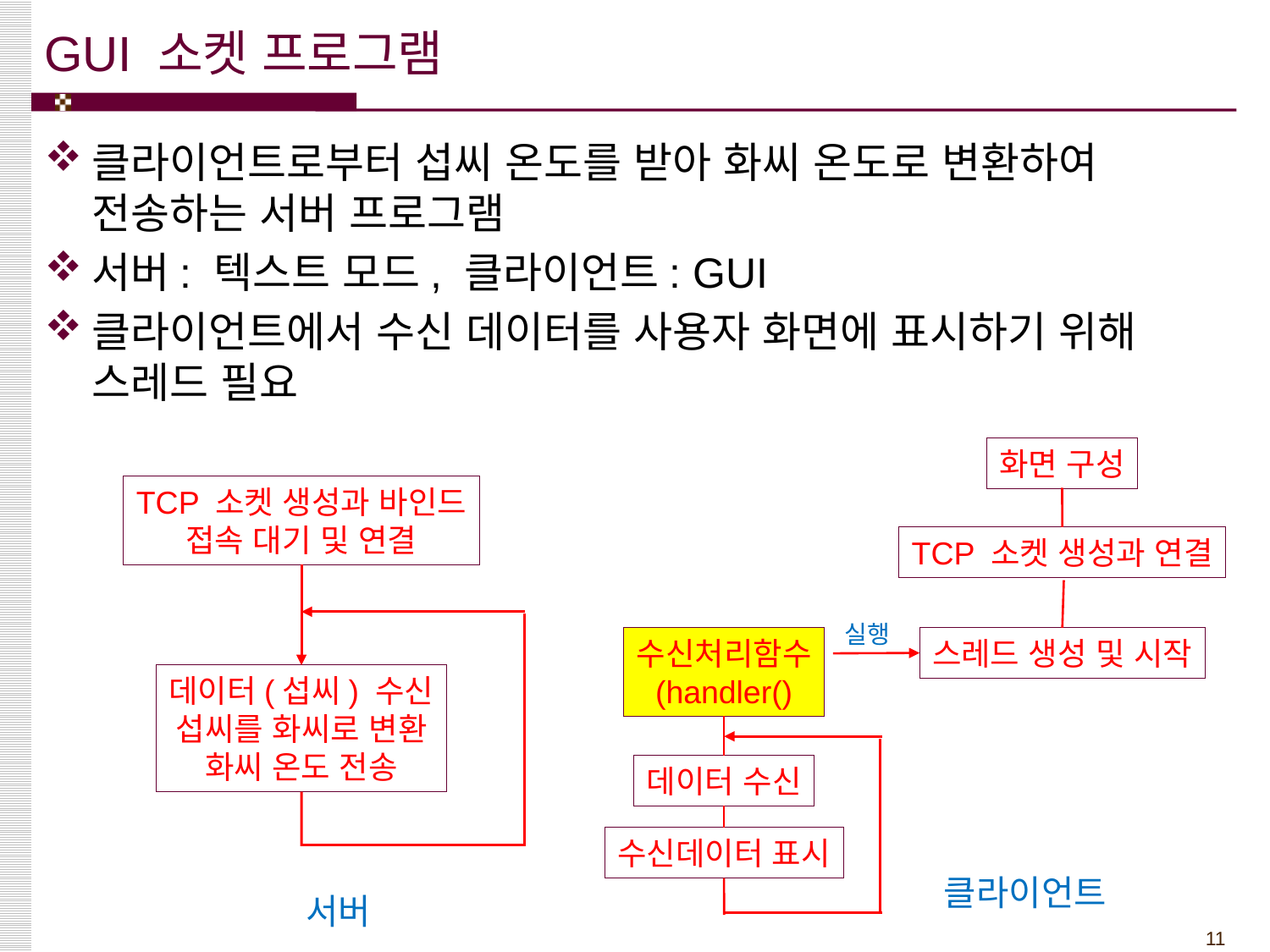

# GUI 소켓 프로그램
클라이언트로부터 섭씨 온도를 받아 화씨 온도로 변환하여 전송하는 서버 프로그램
서버: 텍스트 모드, 클라이언트: GUI
클라이언트에서 수신 데이터를 사용자 화면에 표시하기 위해 스레드 필요

화면 구성
TCP 소켓 생성과 연결
실행
수신처리함수
(handler()
스레드 생성 및 시작
데이터 수신
수신데이터 표시
TCP 소켓 생성과 바인드
접속 대기 및 연결
데이터(섭씨) 수신
섭씨를 화씨로 변환
화씨 온도 전송
클라이언트
서버